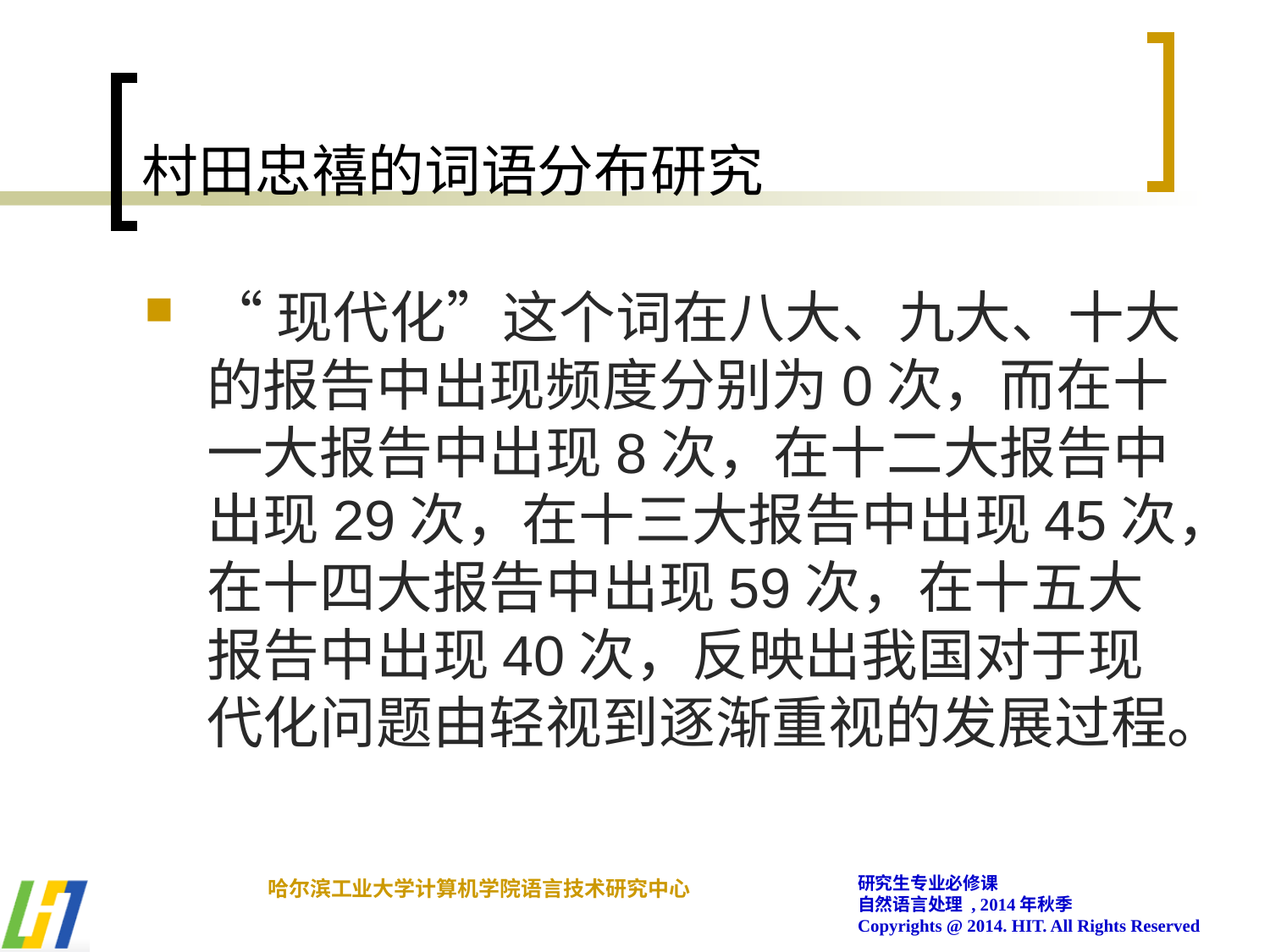

# 村田忠禧的词语分布研究
“现代化”这个词在八大、九大、十大的报告中出现频度分别为0次，而在十一大报告中出现8次，在十二大报告中出现29次，在十三大报告中出现45次，在十四大报告中出现59次，在十五大报告中出现40次，反映出我国对于现代化问题由轻视到逐渐重视的发展过程。

研究生专业必修课
自然语言处理 , 2014年秋季
Copyrights @ 2014. HIT. All Rights Reserved
哈尔滨工业大学计算机学院语言技术研究中心